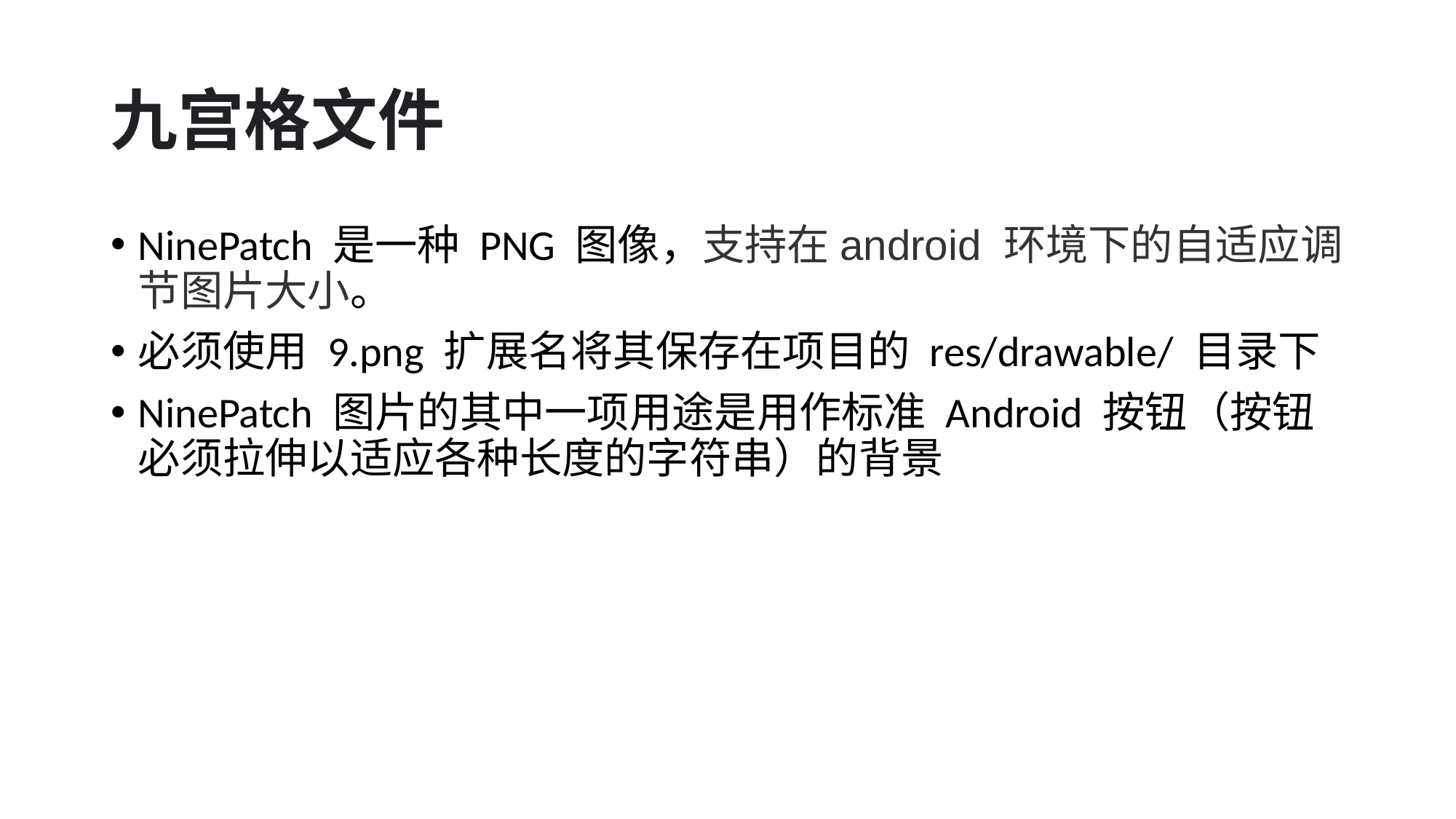

# 九宫格文件
NinePatch 是一种 PNG 图像，支持在android 环境下的自适应调节图片大小。
必须使用 9.png 扩展名将其保存在项目的 res/drawable/ 目录下
NinePatch 图片的其中一项用途是用作标准 Android 按钮（按钮必须拉伸以适应各种长度的字符串）的背景